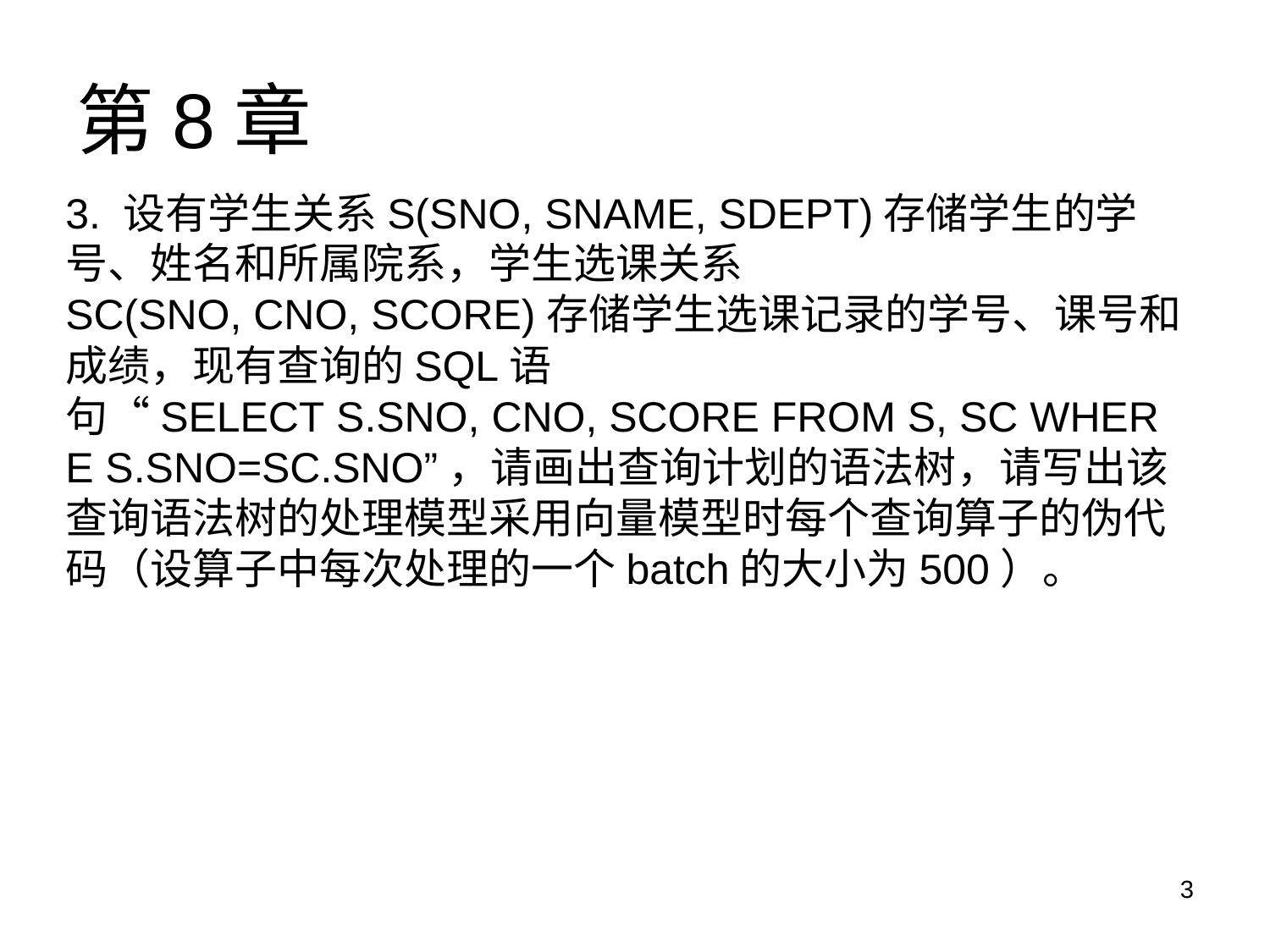

# 第8章
3. 设有学生关系S(SNO, SNAME, SDEPT)存储学生的学号、姓名和所属院系，学生选课关系SC(SNO, CNO, SCORE)存储学生选课记录的学号、课号和成绩，现有查询的SQL语句“SELECT S.SNO, CNO, SCORE FROM S, SC WHERE S.SNO=SC.SNO”，请画出查询计划的语法树，请写出该查询语法树的处理模型采用向量模型时每个查询算子的伪代码（设算子中每次处理的一个batch的大小为500）。
3